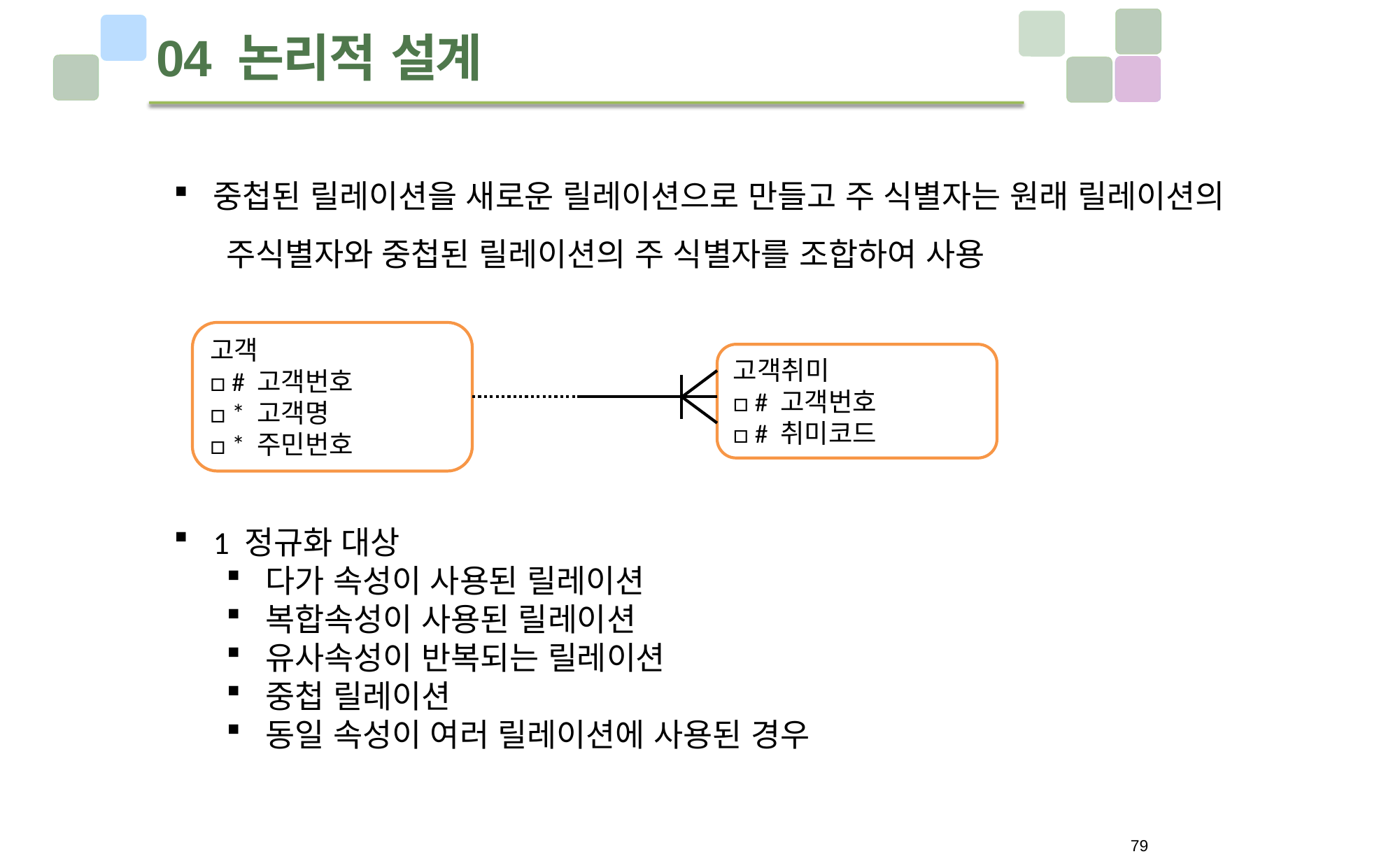

# 04 논리적 설계
중첩된 릴레이션을 새로운 릴레이션으로 만들고 주 식별자는 원래 릴레이션의
     주식별자와 중첩된 릴레이션의 주 식별자를 조합하여 사용

1 정규화 대상
다가 속성이 사용된 릴레이션
복합속성이 사용된 릴레이션
유사속성이 반복되는 릴레이션
중첩 릴레이션
동일 속성이 여러 릴레이션에 사용된 경우
고객
□ # 고객번호
□ * 고객명
□ * 주민번호
고객취미
□ # 고객번호
□ # 취미코드
79